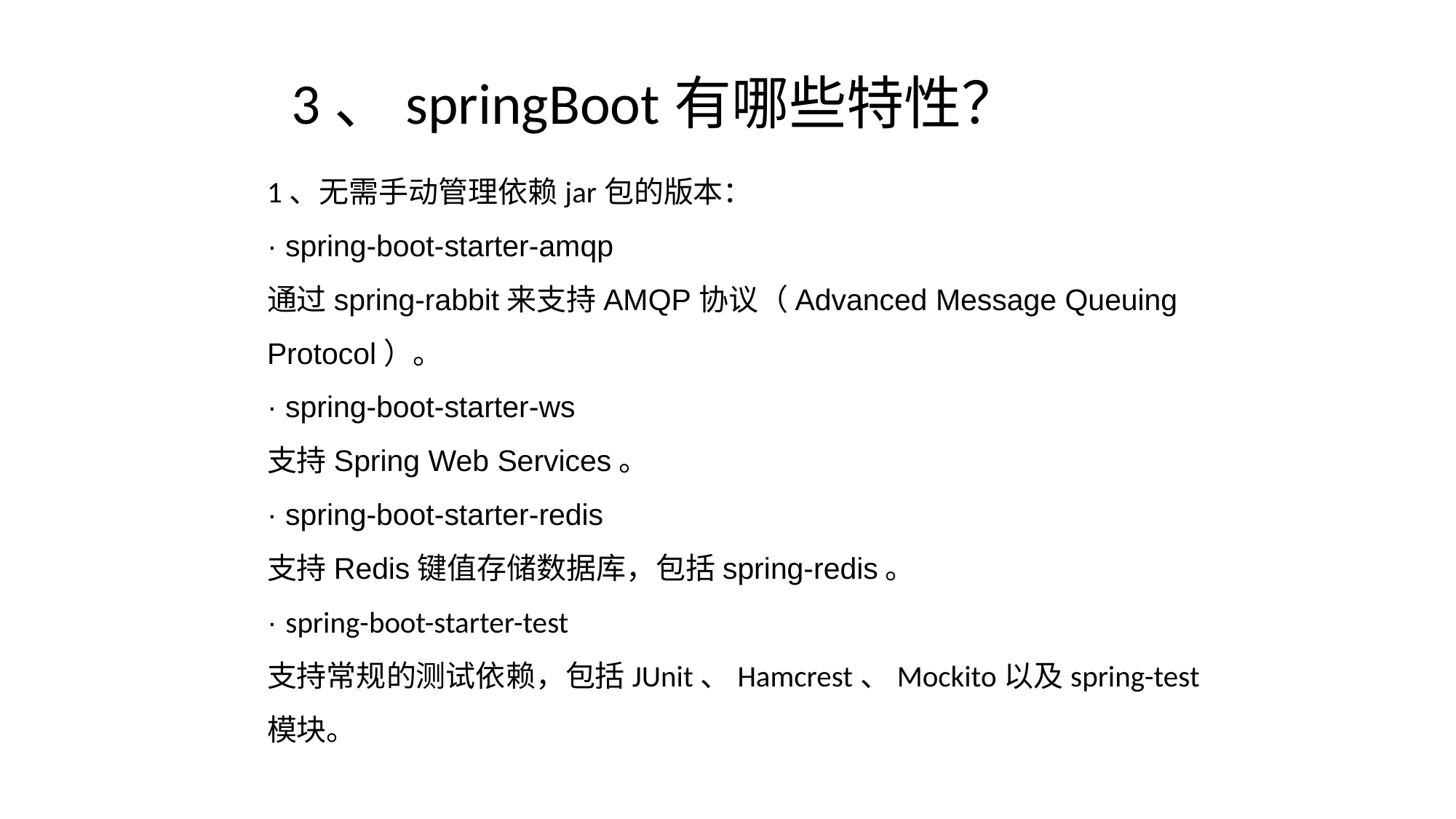

# 3、springBoot有哪些特性？
1、无需手动管理依赖jar包的版本：
· spring-boot-starter-amqp
通过spring-rabbit来支持AMQP协议（Advanced Message Queuing Protocol）。
· spring-boot-starter-ws
支持Spring Web Services。
· spring-boot-starter-redis
支持Redis键值存储数据库，包括spring-redis。
· spring-boot-starter-test 
支持常规的测试依赖，包括JUnit、Hamcrest、Mockito以及spring-test模块。